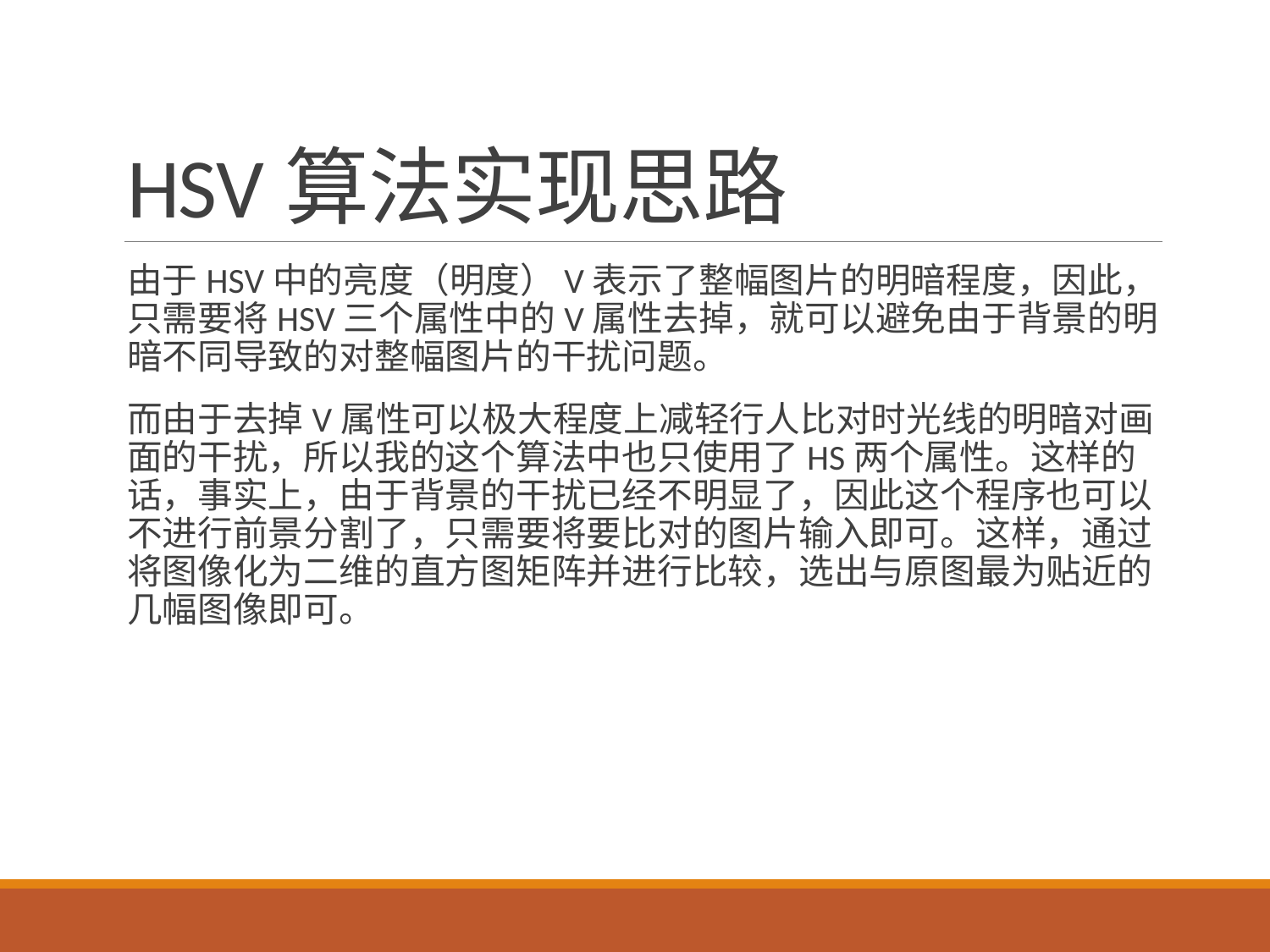

# HSV算法实现思路
由于HSV中的亮度（明度）V表示了整幅图片的明暗程度，因此，只需要将HSV三个属性中的V属性去掉，就可以避免由于背景的明暗不同导致的对整幅图片的干扰问题。
而由于去掉V属性可以极大程度上减轻行人比对时光线的明暗对画面的干扰，所以我的这个算法中也只使用了HS两个属性。这样的话，事实上，由于背景的干扰已经不明显了，因此这个程序也可以不进行前景分割了，只需要将要比对的图片输入即可。这样，通过将图像化为二维的直方图矩阵并进行比较，选出与原图最为贴近的几幅图像即可。